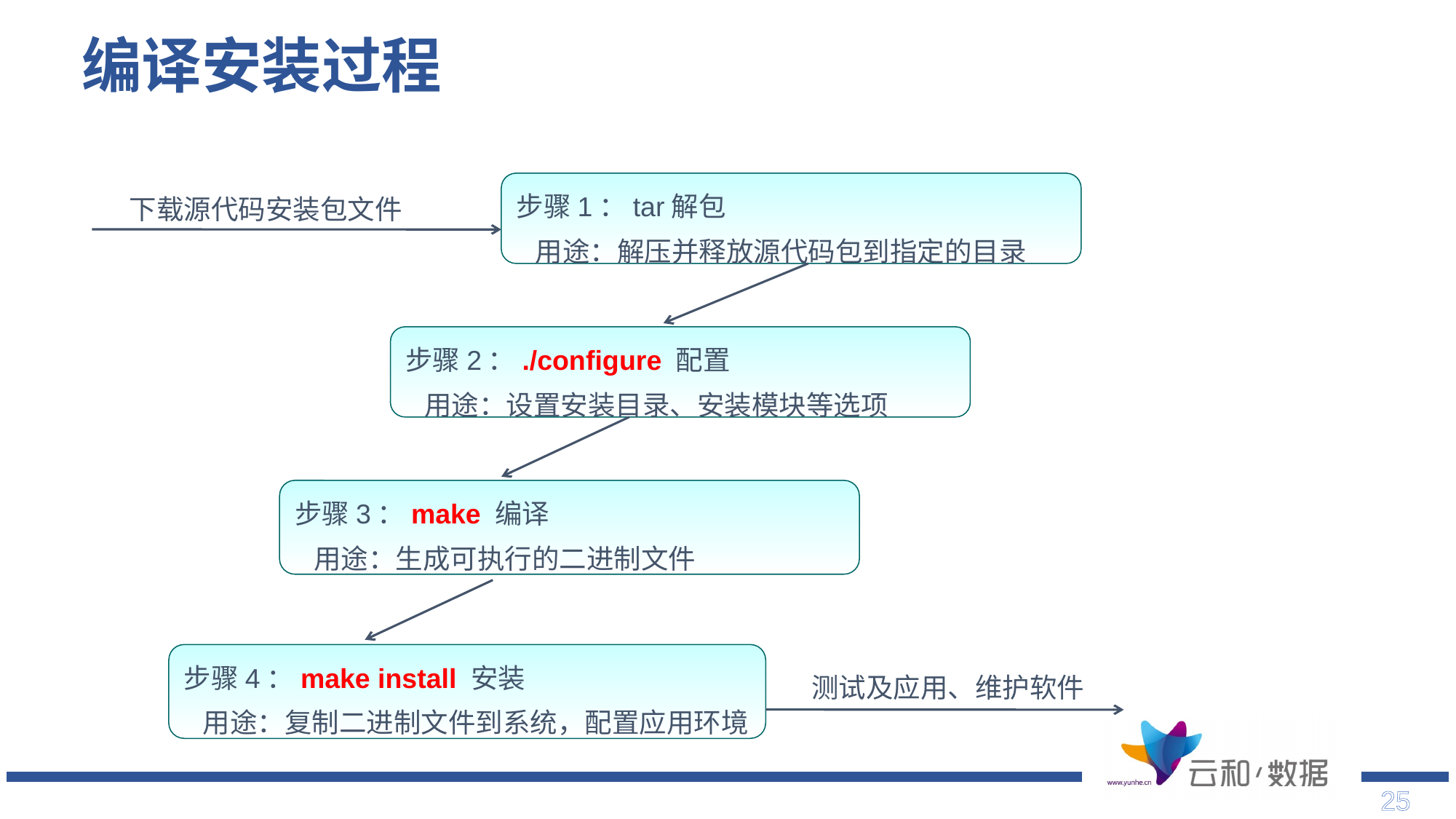

# 编译安装过程
步骤1：tar解包
  用途：解压并释放源代码包到指定的目录
下载源代码安装包文件
步骤2：./configure 配置
  用途：设置安装目录、安装模块等选项
步骤3：make 编译
  用途：生成可执行的二进制文件
步骤4：make install 安装
  用途：复制二进制文件到系统，配置应用环境
测试及应用、维护软件